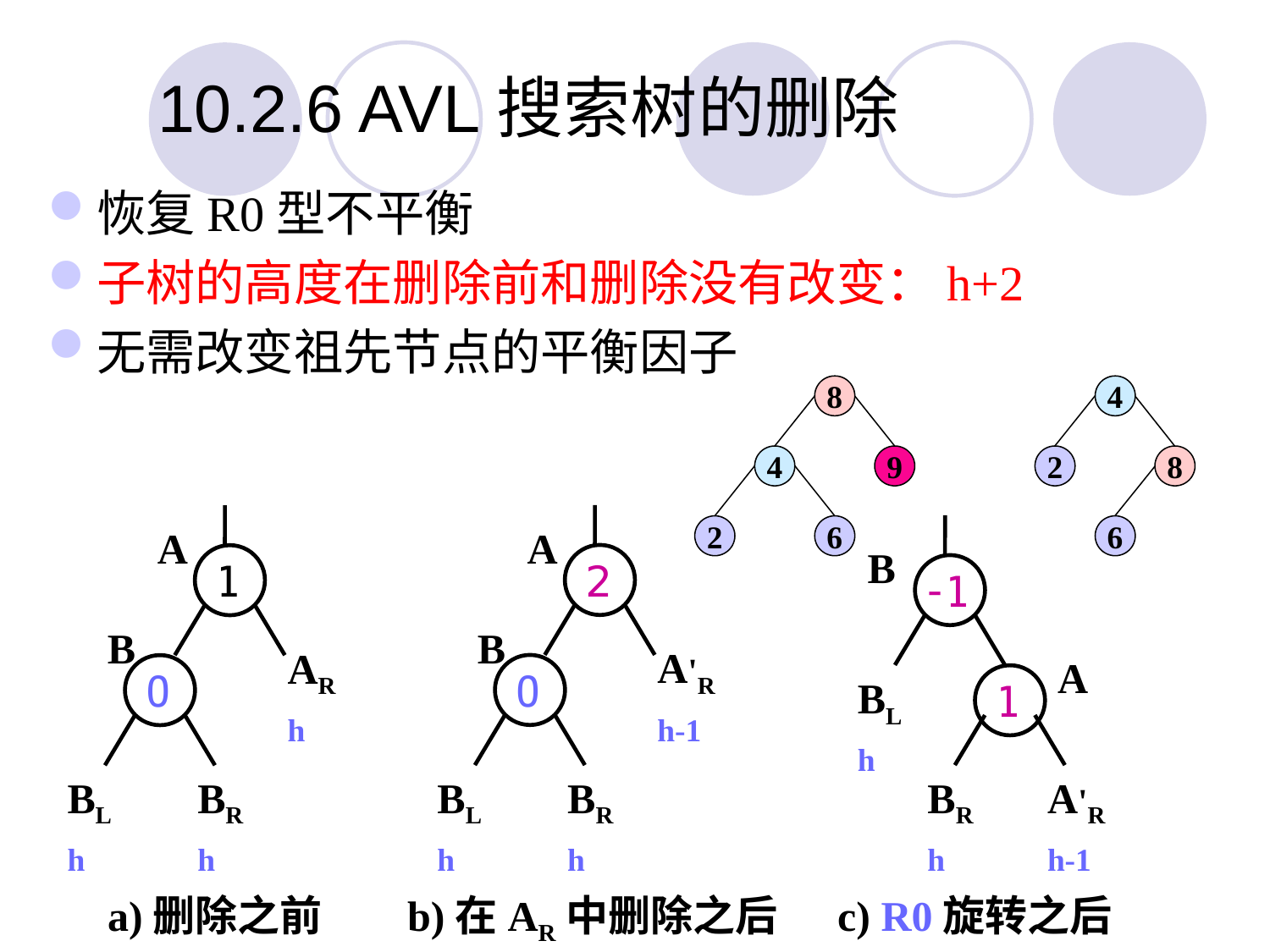

10.2.6 AVL搜索树的删除
36

恢复R0型不平衡
子树的高度在删除前和删除没有改变：h+2
无需改变祖先节点的平衡因子
8
4

4
9
2
8

A
A

2
6
6
B
2
1
-1

B

B
A'R
h-1
AR
h
A
0
0
BL
h
1

BL
h
BR
h
BL
h
BR
h
BR
h
A'R
h-1
a)删除之前
b)在AR中删除之后
c) R0旋转之后